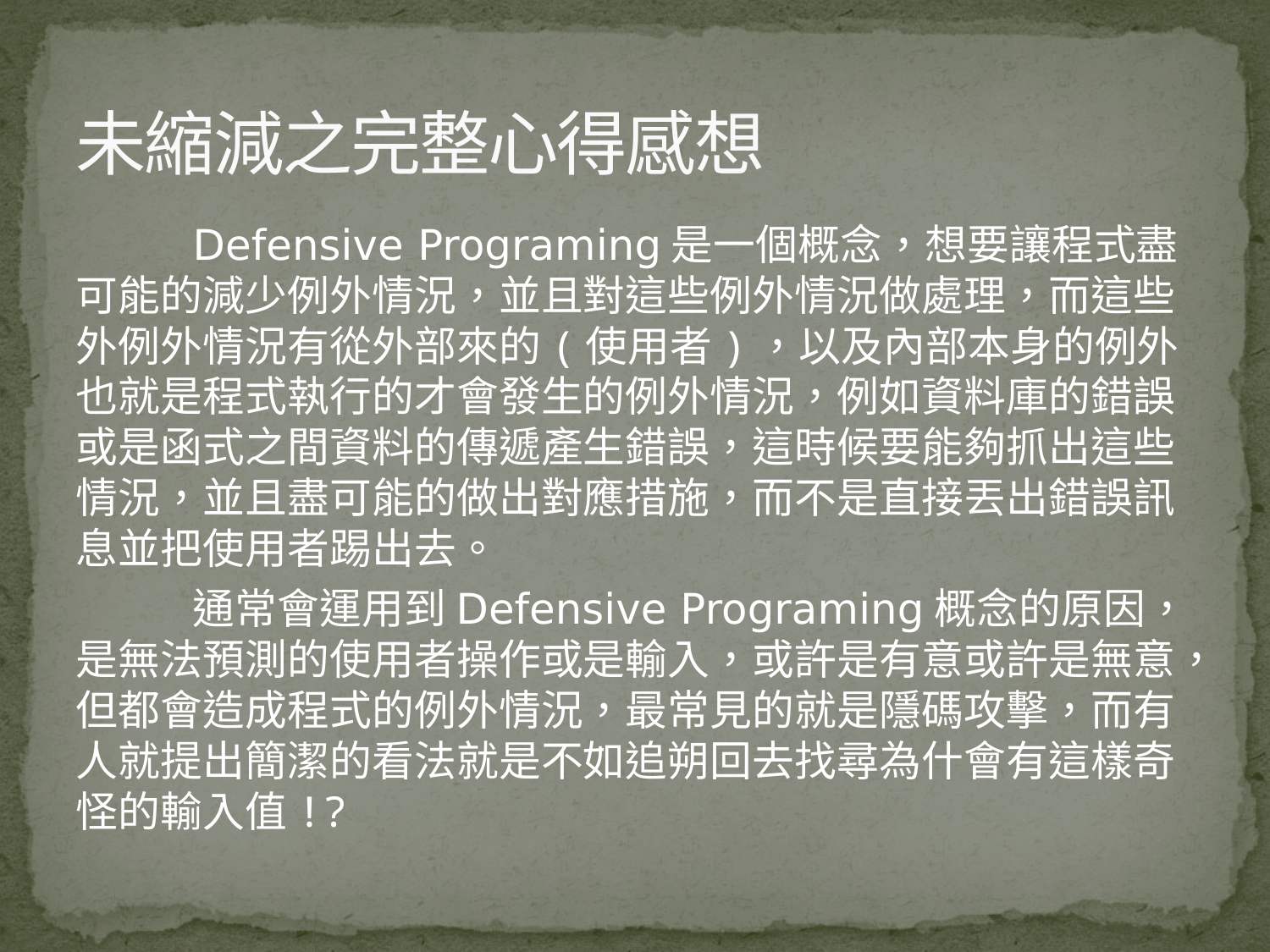

# 未縮減之完整心得感想
	Defensive Programing是一個概念，想要讓程式盡可能的減少例外情況，並且對這些例外情況做處理，而這些外例外情況有從外部來的(使用者)，以及內部本身的例外也就是程式執行的才會發生的例外情況，例如資料庫的錯誤或是函式之間資料的傳遞產生錯誤，這時候要能夠抓出這些情況，並且盡可能的做出對應措施，而不是直接丟出錯誤訊息並把使用者踢出去。
	通常會運用到Defensive Programing概念的原因，是無法預測的使用者操作或是輸入，或許是有意或許是無意，但都會造成程式的例外情況，最常見的就是隱碼攻擊，而有人就提出簡潔的看法就是不如追朔回去找尋為什會有這樣奇怪的輸入值!?